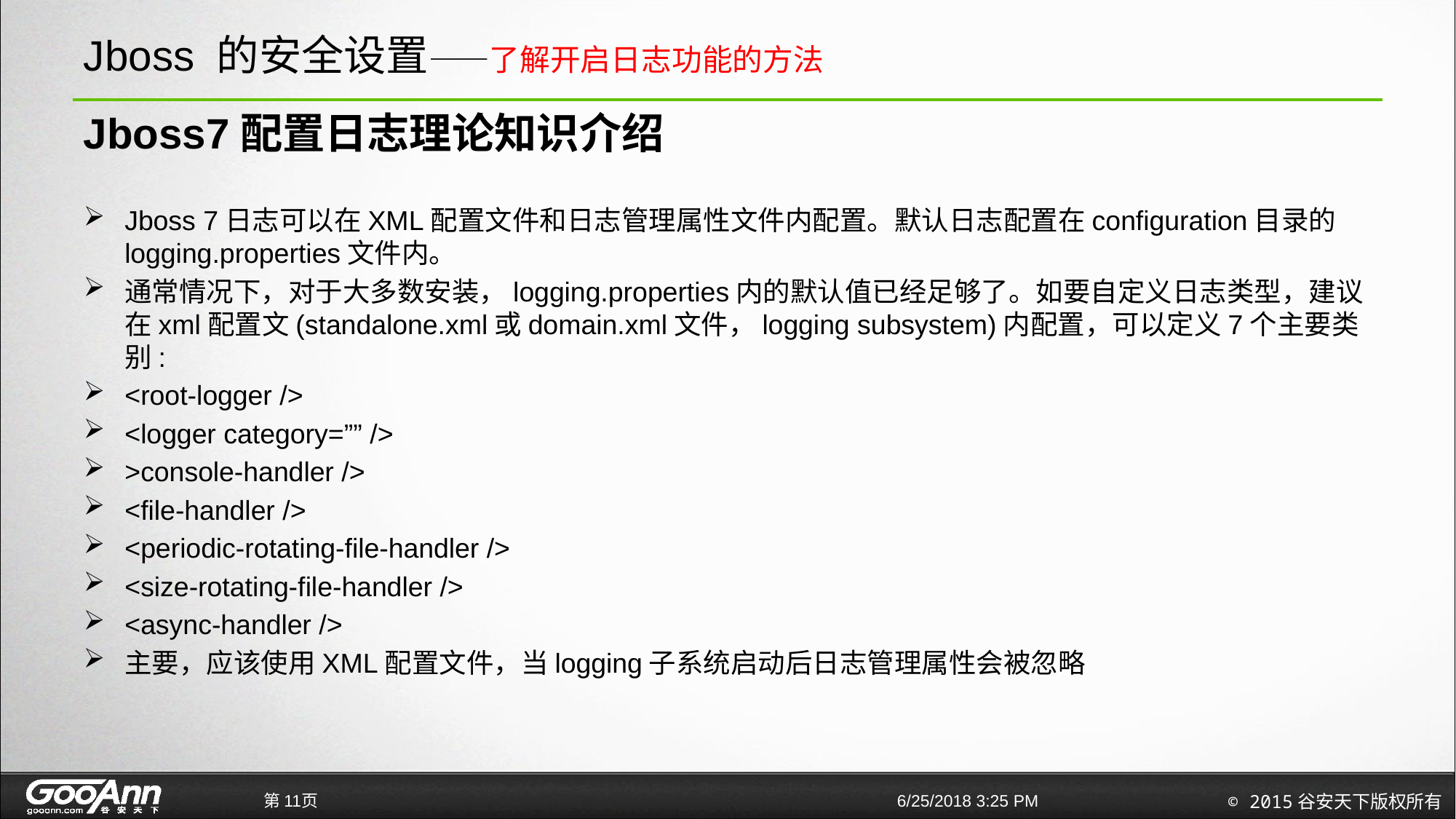

# Jboss 的安全设置——了解开启日志功能的方法
Jboss7配置日志理论知识介绍

Jboss 7日志可以在XML配置文件和日志管理属性文件内配置。默认日志配置在configuration目录的logging.properties文件内。
通常情况下，对于大多数安装，logging.properties内的默认值已经足够了。如要自定义日志类型，建议在xml配置文(standalone.xml或domain.xml文件，logging subsystem)内配置，可以定义7个主要类别:
<root-logger />
<logger category=”” />
>console-handler />
<file-handler />
<periodic-rotating-file-handler />
<size-rotating-file-handler />
<async-handler />
主要，应该使用XML配置文件，当logging子系统启动后日志管理属性会被忽略